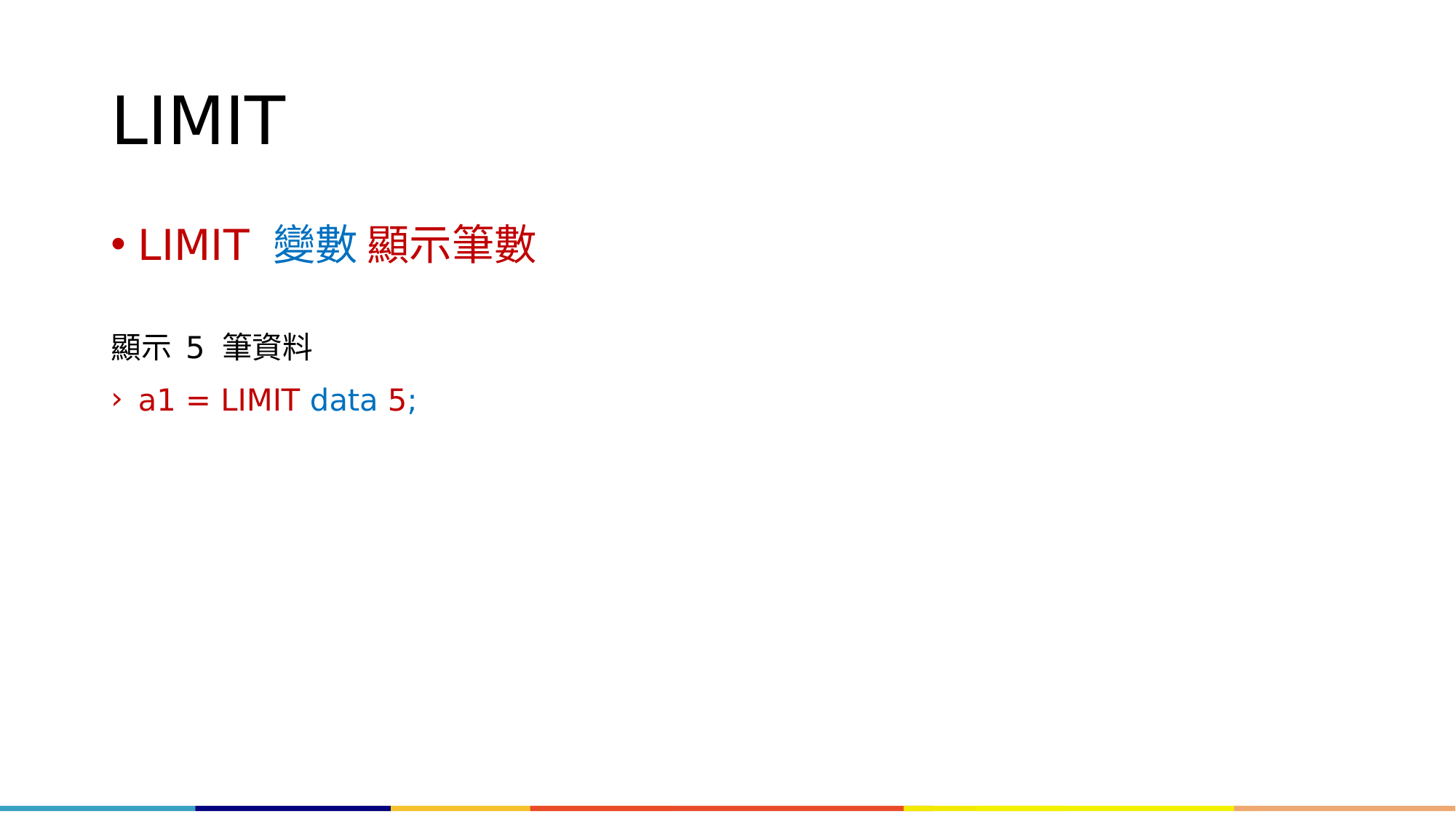

# LIMIT
LIMIT 變數 顯示筆數

顯示 5 筆資料
a1 = LIMIT data 5;